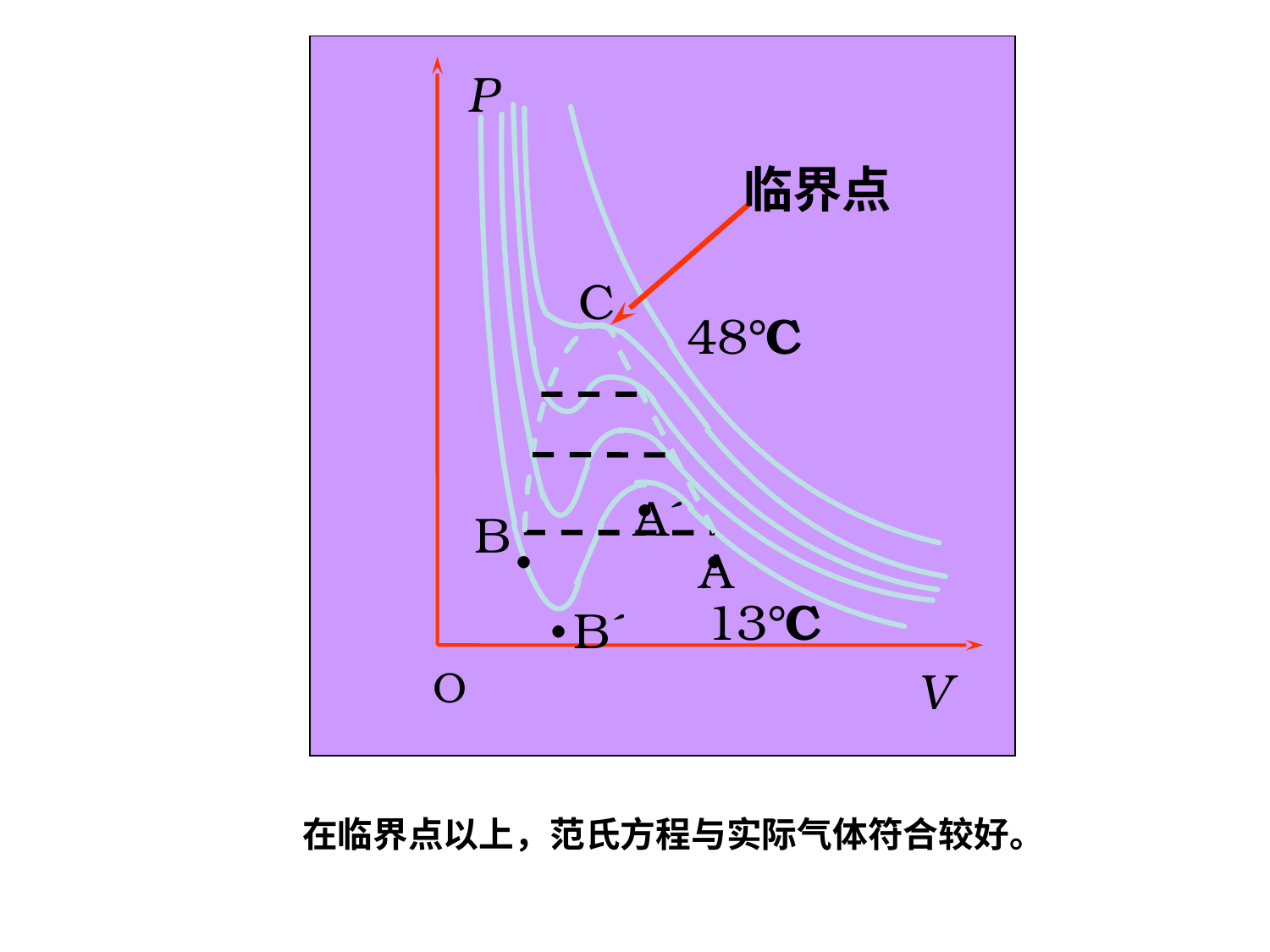

P

临界点

C

48℃

.

.
.
A´

B

A

.
13℃
B´

O
V

在临界点以上，范氏方程与实际气体符合较好。